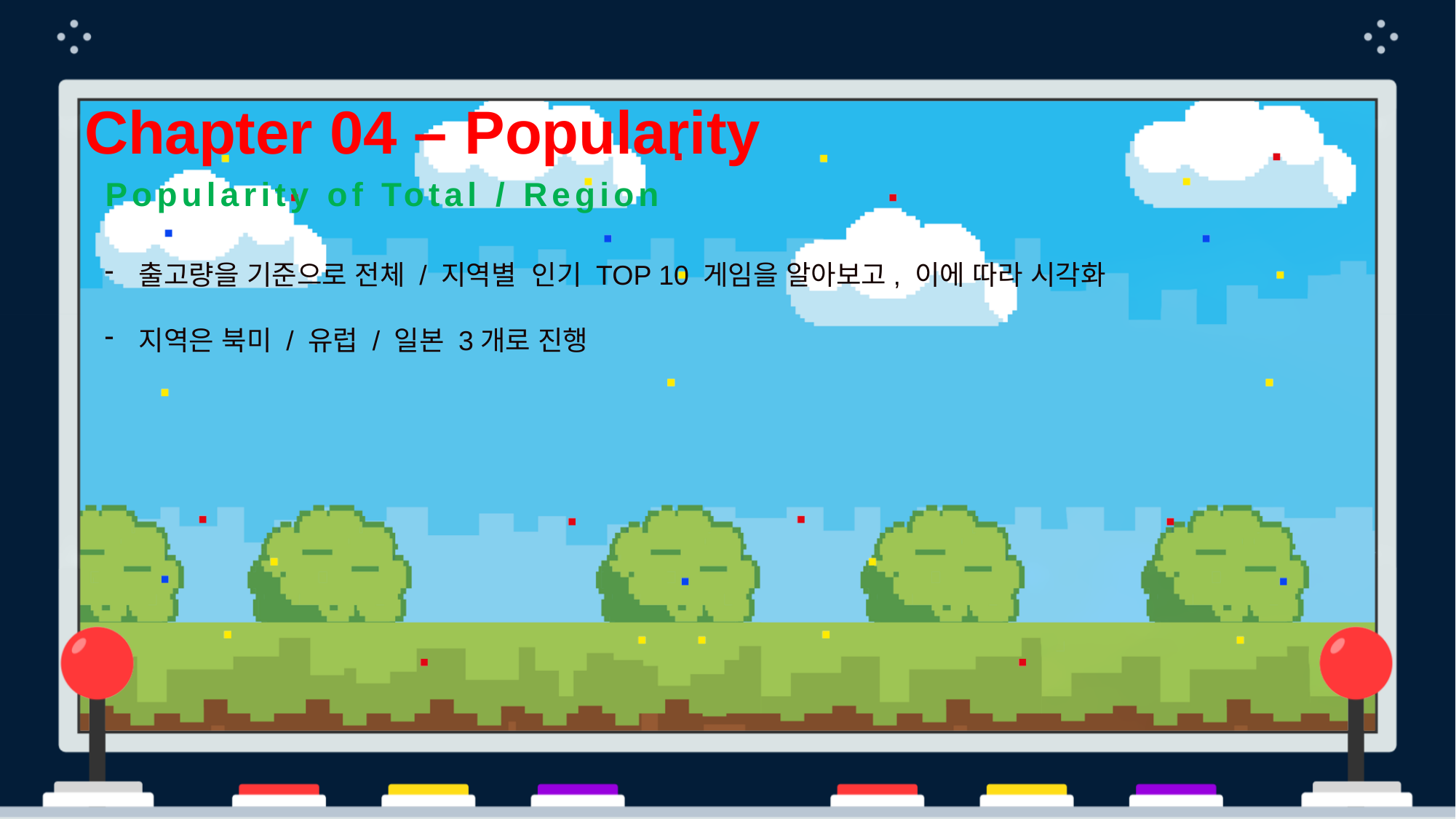

Chapter 04 – Popularity
Popularity of Total / Region
출고량을 기준으로 전체 / 지역별  인기 TOP 10 게임을 알아보고, 이에 따라 시각화

지역은 북미 / 유럽 / 일본 3개로 진행